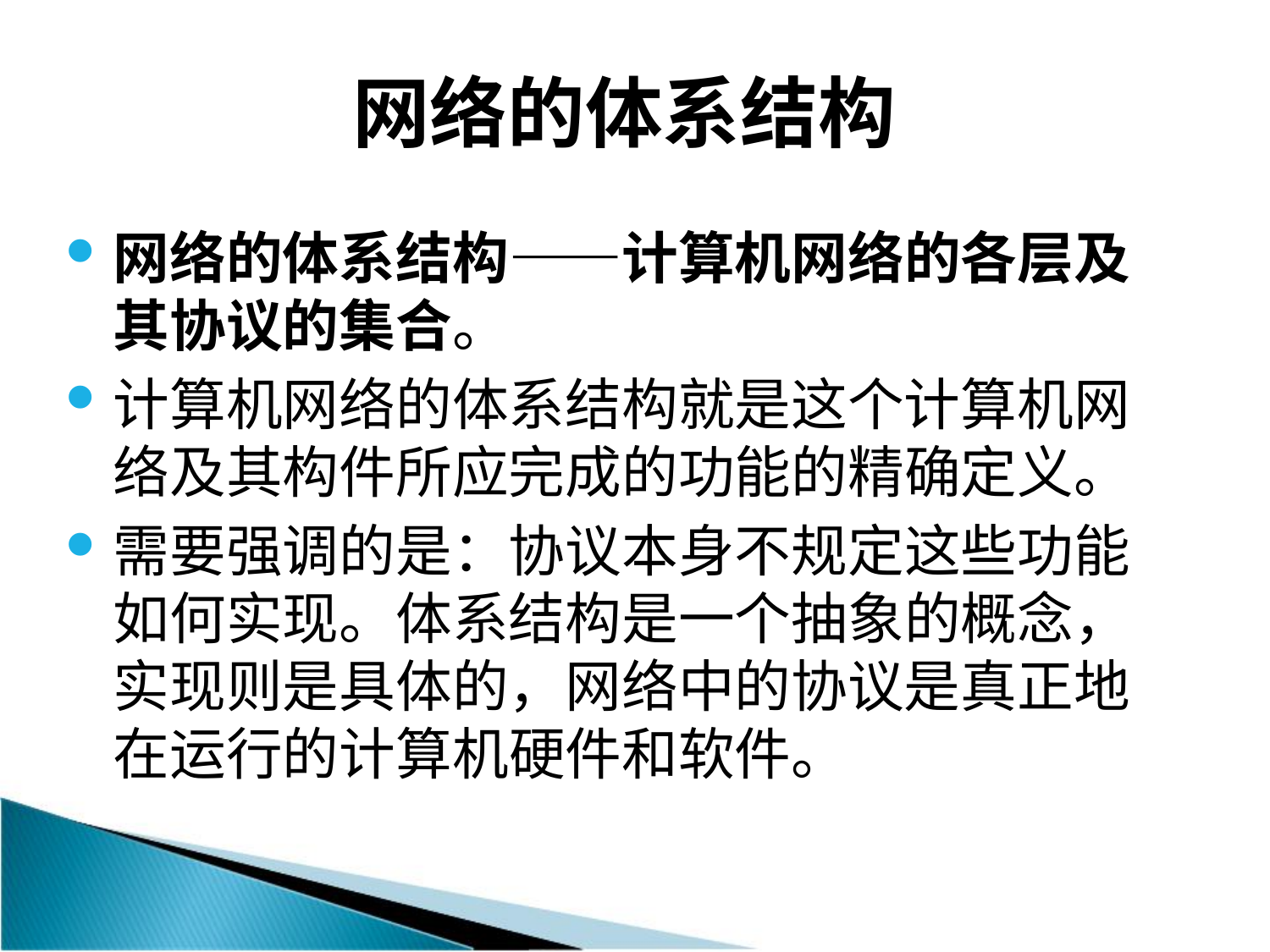

# 网络的体系结构
网络的体系结构——计算机网络的各层及其协议的集合。
计算机网络的体系结构就是这个计算机网络及其构件所应完成的功能的精确定义。
需要强调的是：协议本身不规定这些功能如何实现。体系结构是一个抽象的概念，实现则是具体的，网络中的协议是真正地在运行的计算机硬件和软件。